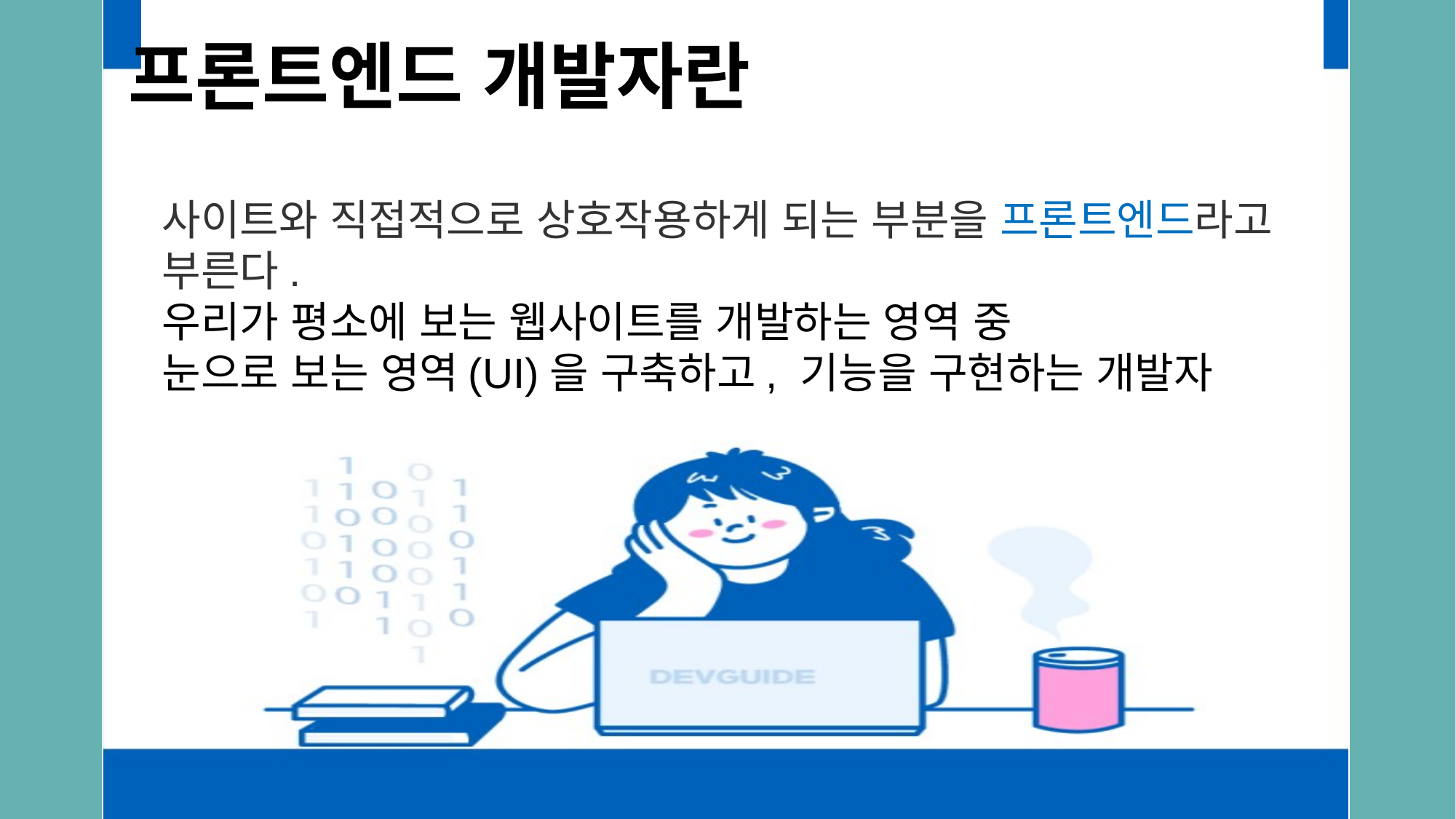

# 프론트엔드 개발자란
사이트와 직접적으로 상호작용하게 되는 부분을 프론트엔드라고 부른다.
우리가 평소에 보는 웹사이트를 개발하는 영역 중
눈으로 보는 영역(UI)을 구축하고, 기능을 구현하는 개발자